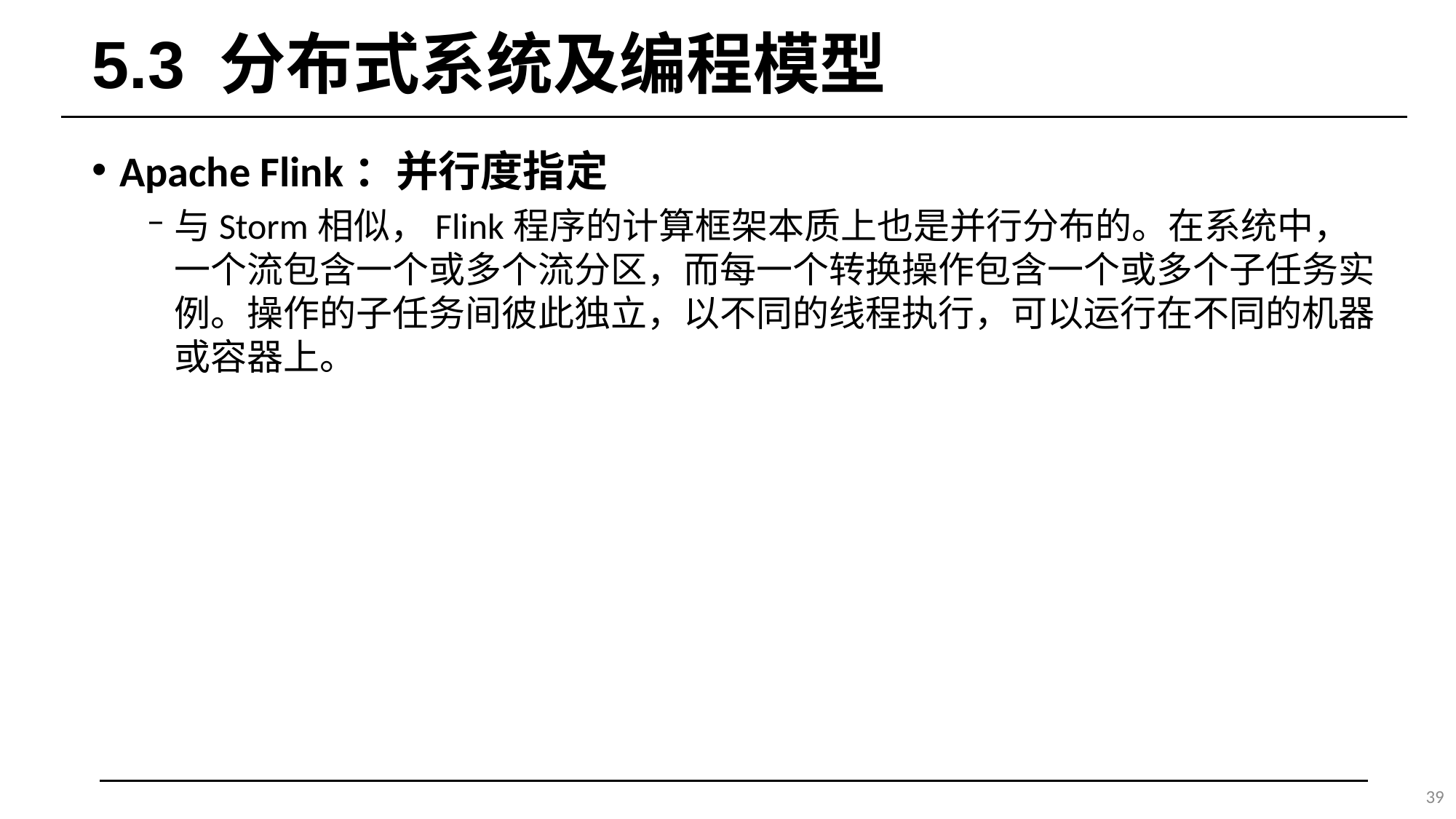

# 5.3 分布式系统及编程模型
Apache Flink：并行度指定
与Storm相似，Flink程序的计算框架本质上也是并行分布的。在系统中，一个流包含一个或多个流分区，而每一个转换操作包含一个或多个子任务实例。操作的子任务间彼此独立，以不同的线程执行，可以运行在不同的机器或容器上。

39